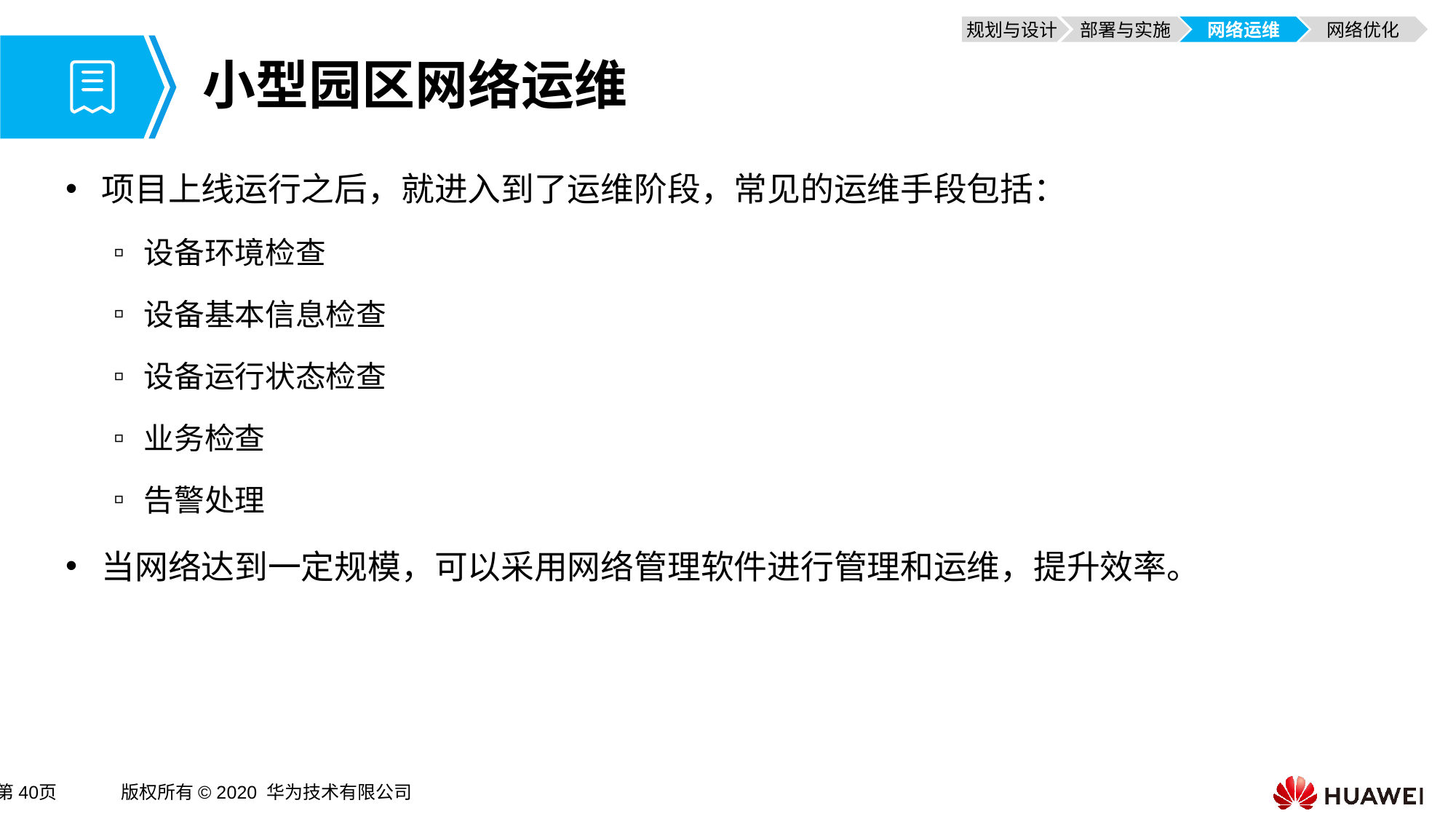

规划与设计
部署与实施
网络运维
网络优化
# 小型园区网络运维
项目上线运行之后，就进入到了运维阶段，常见的运维手段包括：
设备环境检查
设备基本信息检查
设备运行状态检查
业务检查
告警处理
当网络达到一定规模，可以采用网络管理软件进行管理和运维，提升效率。